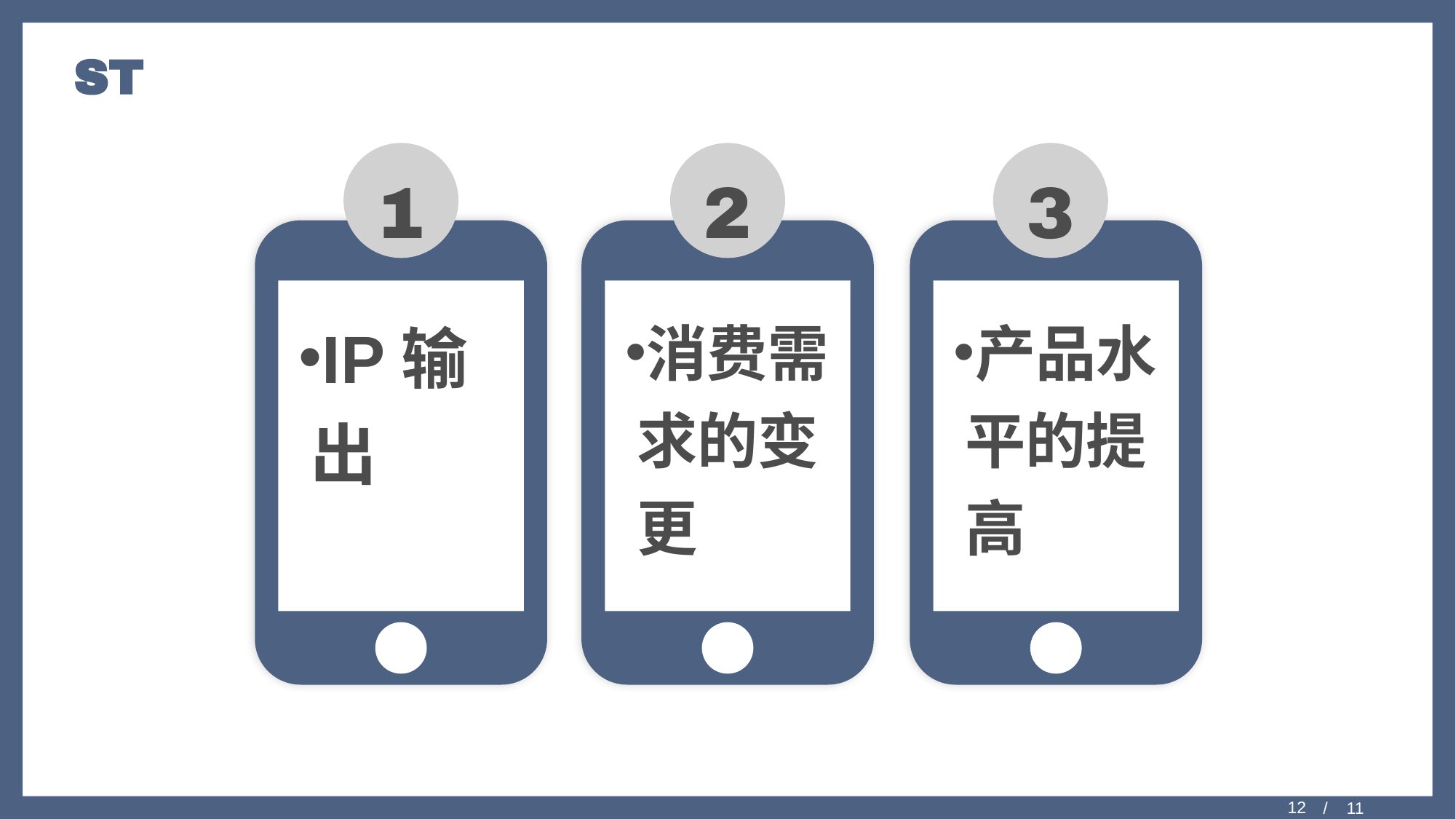

# ST
1
2
3

IP输出

消费需求的变更

产品水平的提高

/    11
12